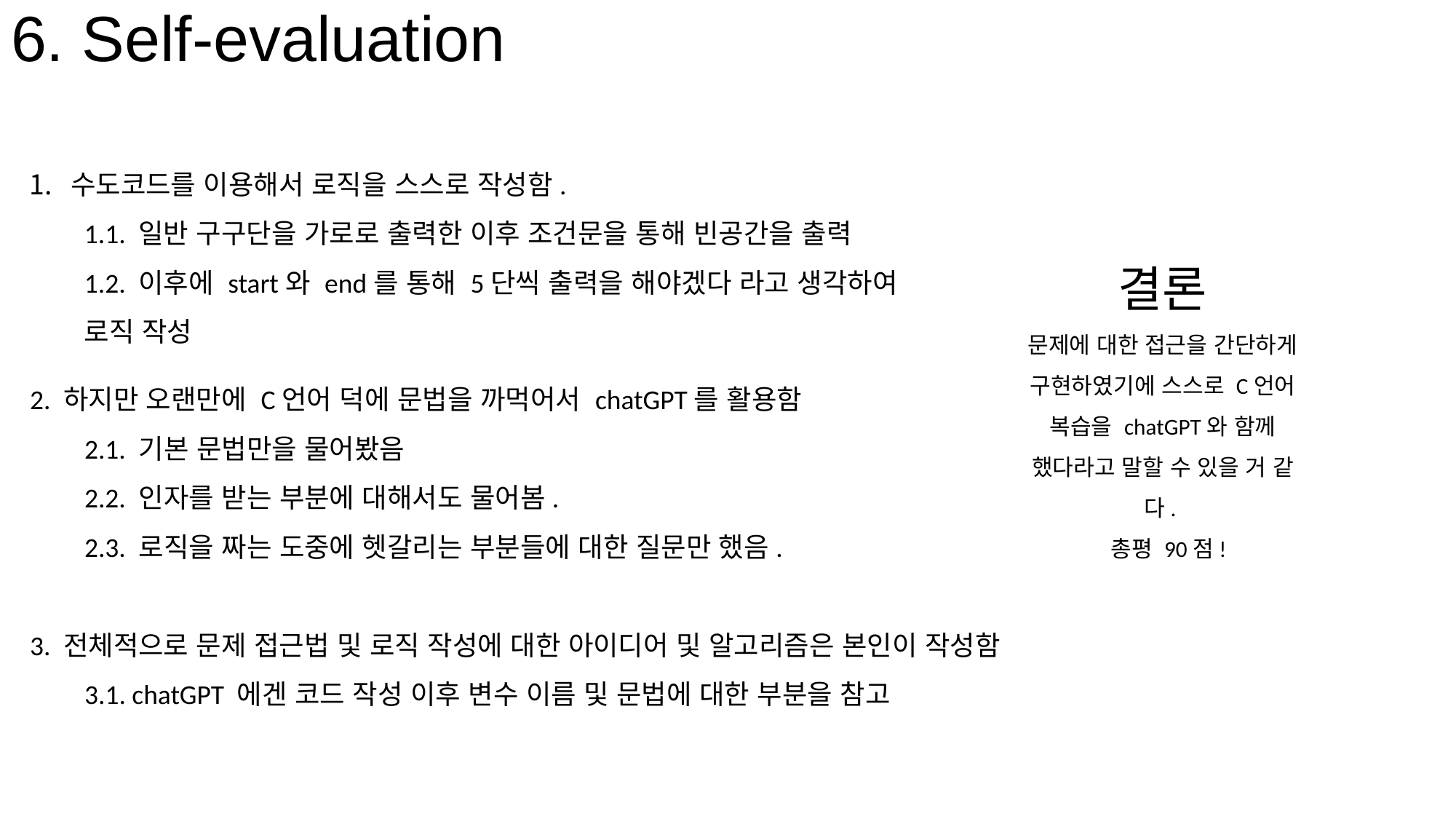

6. Self-evaluation
수도코드를 이용해서 로직을 스스로 작성함.
1.1. 일반 구구단을 가로로 출력한 이후 조건문을 통해 빈공간을 출력
1.2. 이후에 start와 end를 통해 5단씩 출력을 해야겠다 라고 생각하여 로직 작성

결론
문제에 대한 접근을 간단하게 구현하였기에 스스로 C언어 복습을 chatGPT와 함께 했다라고 말할 수 있을 거 같다.
 총평 90점!
2. 하지만 오랜만에 C언어 덕에 문법을 까먹어서 chatGPT를 활용함
2.1. 기본 문법만을 물어봤음
2.2. 인자를 받는 부분에 대해서도 물어봄.
2.3. 로직을 짜는 도중에 헷갈리는 부분들에 대한 질문만 했음.

3. 전체적으로 문제 접근법 및 로직 작성에 대한 아이디어 및 알고리즘은 본인이 작성함
3.1. chatGPT 에겐 코드 작성 이후 변수 이름 및 문법에 대한 부분을 참고